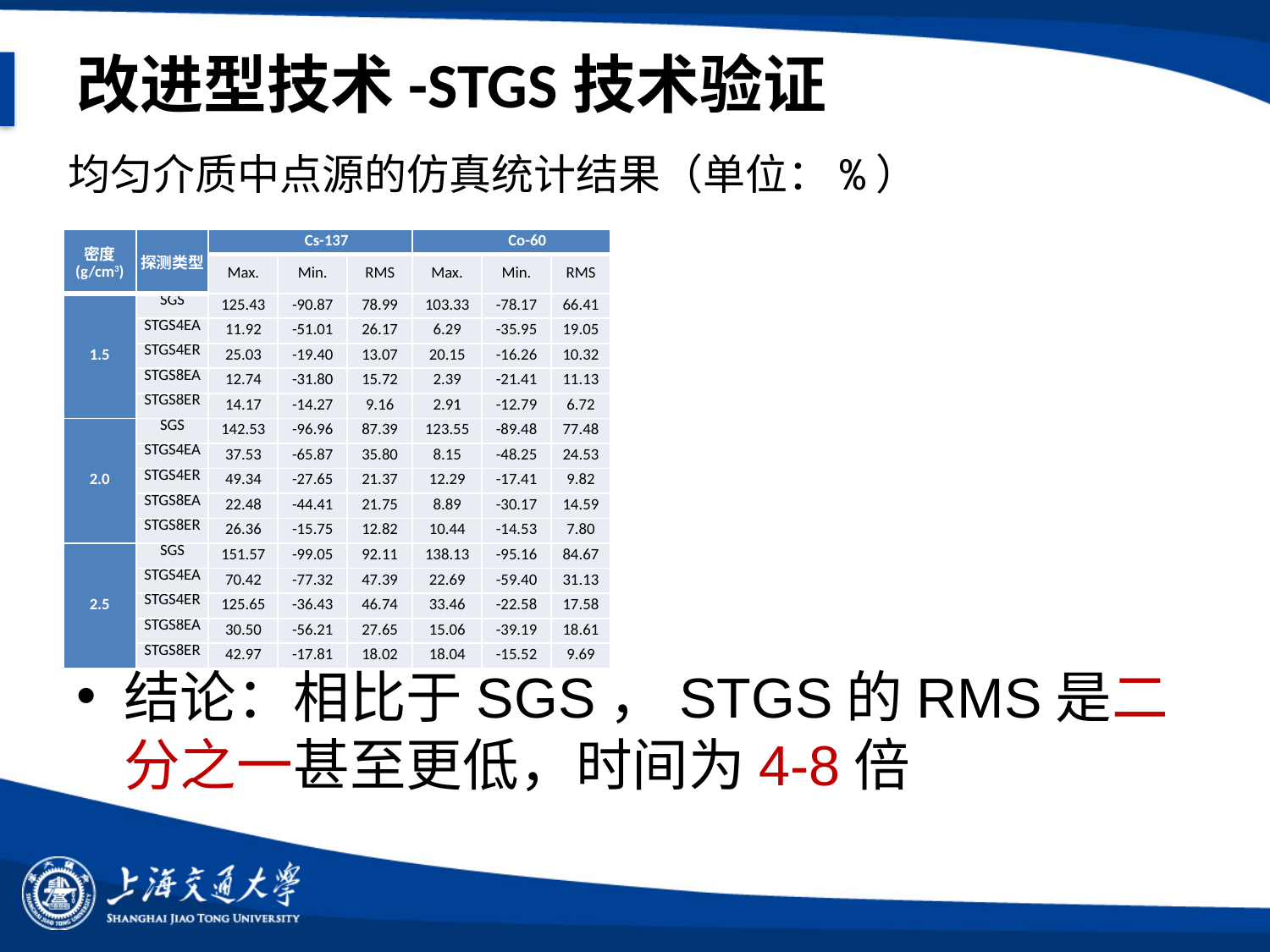

# 改进型技术-STGS技术验证
均匀介质中点源的仿真统计结果（单位：%）
| 密度 (g/cm3) | 探测类型 | Cs-137 |  |  | Co-60 |  |  |
| --- | --- | --- | --- | --- | --- | --- | --- |
|  |  | Max. | Min. | RMS | Max. | Min. | RMS |
| 1.5 | SGS | 125.43 | -90.87 | 78.99 | 103.33 | -78.17 | 66.41 |
|  | STGS4EA | 11.92 | -51.01 | 26.17 | 6.29 | -35.95 | 19.05 |
|  | STGS4ER | 25.03 | -19.40 | 13.07 | 20.15 | -16.26 | 10.32 |
|  | STGS8EA | 12.74 | -31.80 | 15.72 | 2.39 | -21.41 | 11.13 |
|  | STGS8ER | 14.17 | -14.27 | 9.16 | 2.91 | -12.79 | 6.72 |
| 2.0 | SGS | 142.53 | -96.96 | 87.39 | 123.55 | -89.48 | 77.48 |
|  | STGS4EA | 37.53 | -65.87 | 35.80 | 8.15 | -48.25 | 24.53 |
|  | STGS4ER | 49.34 | -27.65 | 21.37 | 12.29 | -17.41 | 9.82 |
|  | STGS8EA | 22.48 | -44.41 | 21.75 | 8.89 | -30.17 | 14.59 |
|  | STGS8ER | 26.36 | -15.75 | 12.82 | 10.44 | -14.53 | 7.80 |
| 2.5 | SGS | 151.57 | -99.05 | 92.11 | 138.13 | -95.16 | 84.67 |
|  | STGS4EA | 70.42 | -77.32 | 47.39 | 22.69 | -59.40 | 31.13 |
|  | STGS4ER | 125.65 | -36.43 | 46.74 | 33.46 | -22.58 | 17.58 |
|  | STGS8EA | 30.50 | -56.21 | 27.65 | 15.06 | -39.19 | 18.61 |
|  | STGS8ER | 42.97 | -17.81 | 18.02 | 18.04 | -15.52 | 9.69 |
结论：相比于SGS，STGS的RMS是二分之一甚至更低，时间为4-8倍